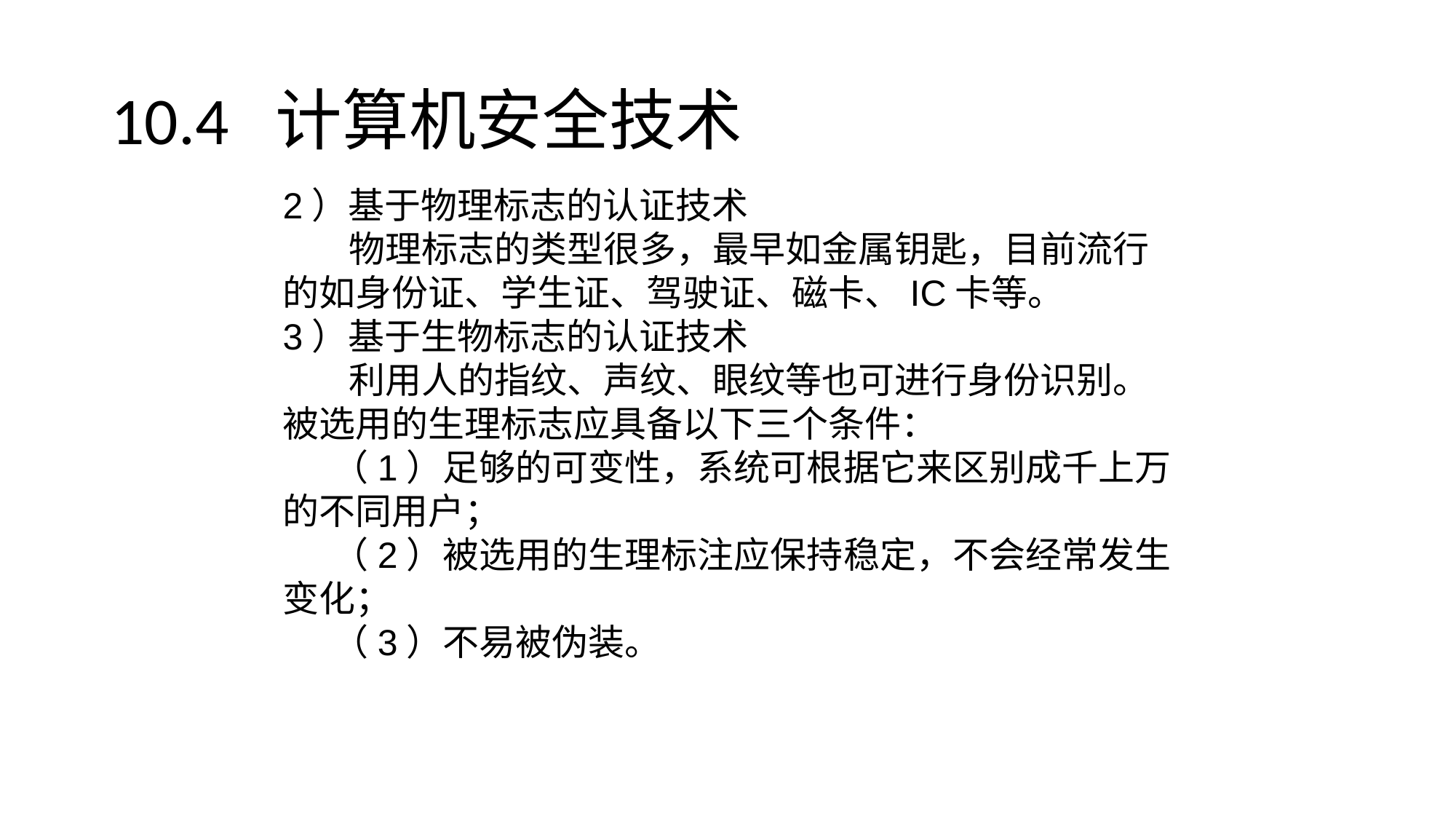

10.4  计算机安全技术
2）基于物理标志的认证技术
       物理标志的类型很多，最早如金属钥匙，目前流行的如身份证、学生证、驾驶证、磁卡、IC卡等。
3）基于生物标志的认证技术
       利用人的指纹、声纹、眼纹等也可进行身份识别。
被选用的生理标志应具备以下三个条件：
     （1）足够的可变性，系统可根据它来区别成千上万的不同用户；
     （2）被选用的生理标注应保持稳定，不会经常发生变化；
     （3）不易被伪装。
4